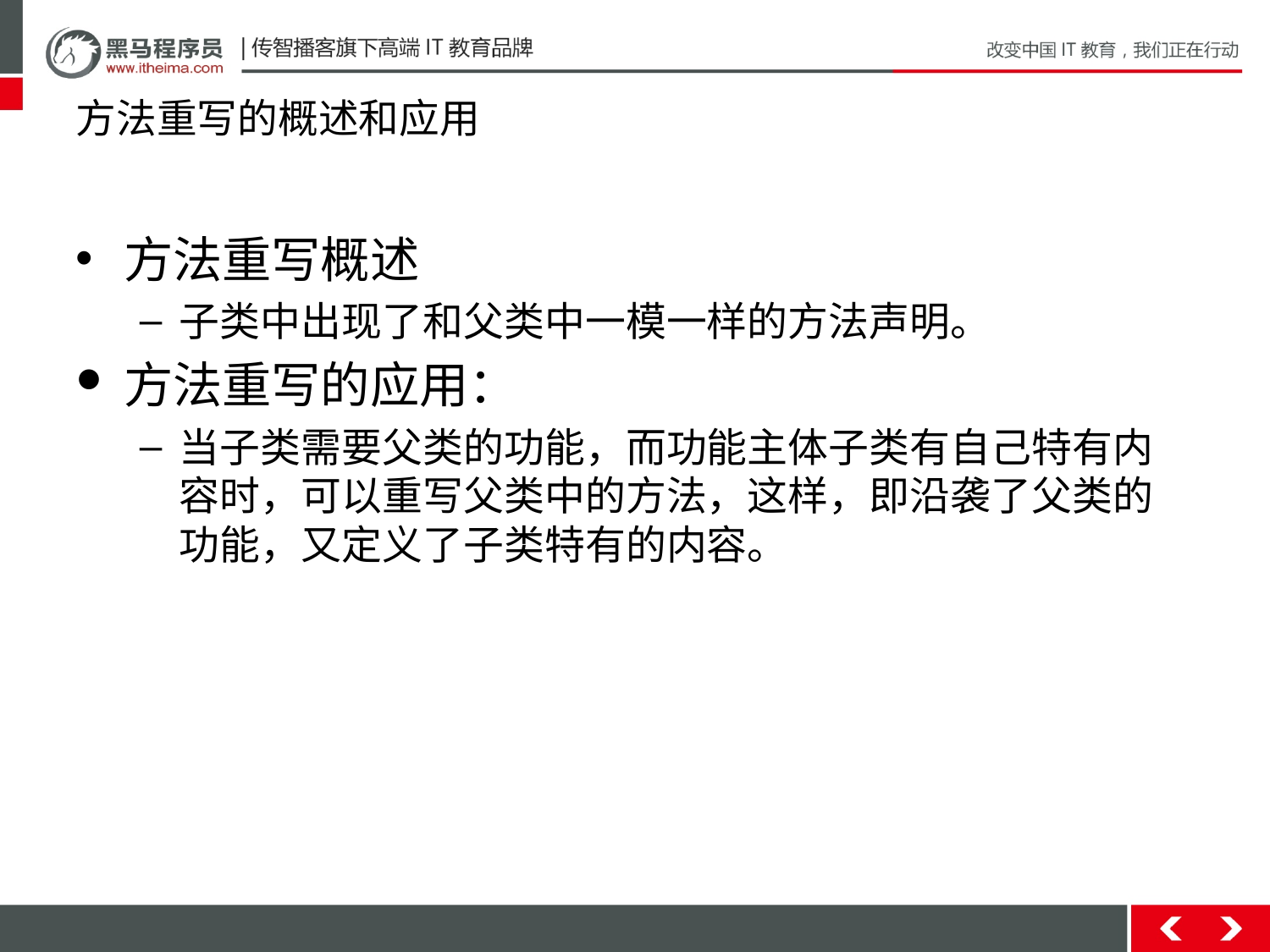

# 方法重写的概述和应用
方法重写概述
子类中出现了和父类中一模一样的方法声明。
方法重写的应用：
当子类需要父类的功能，而功能主体子类有自己特有内容时，可以重写父类中的方法，这样，即沿袭了父类的功能，又定义了子类特有的内容。